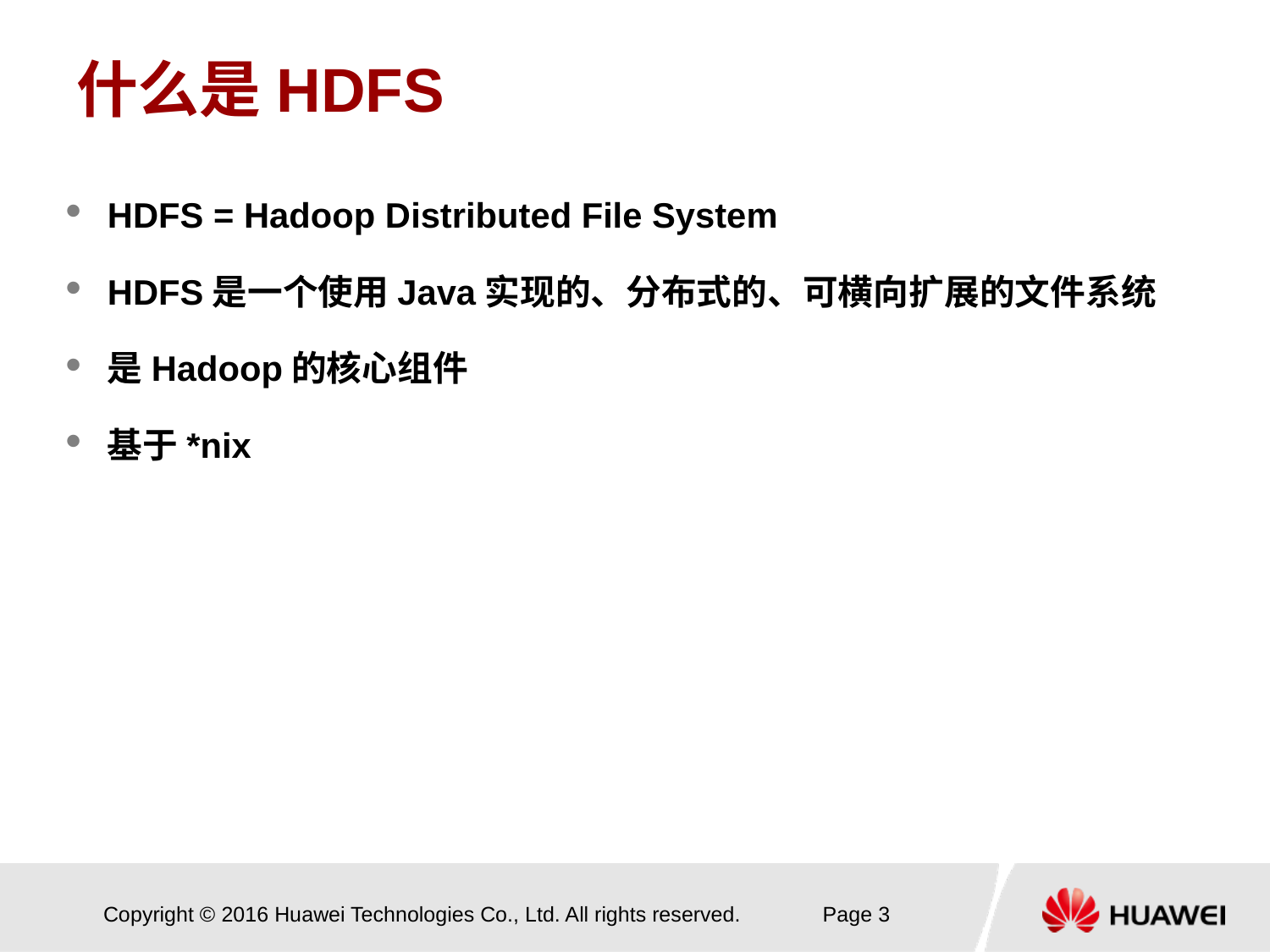

# 什么是HDFS
HDFS = Hadoop Distributed File System
HDFS是一个使用Java实现的、分布式的、可横向扩展的文件系统
是Hadoop的核心组件
基于*nix